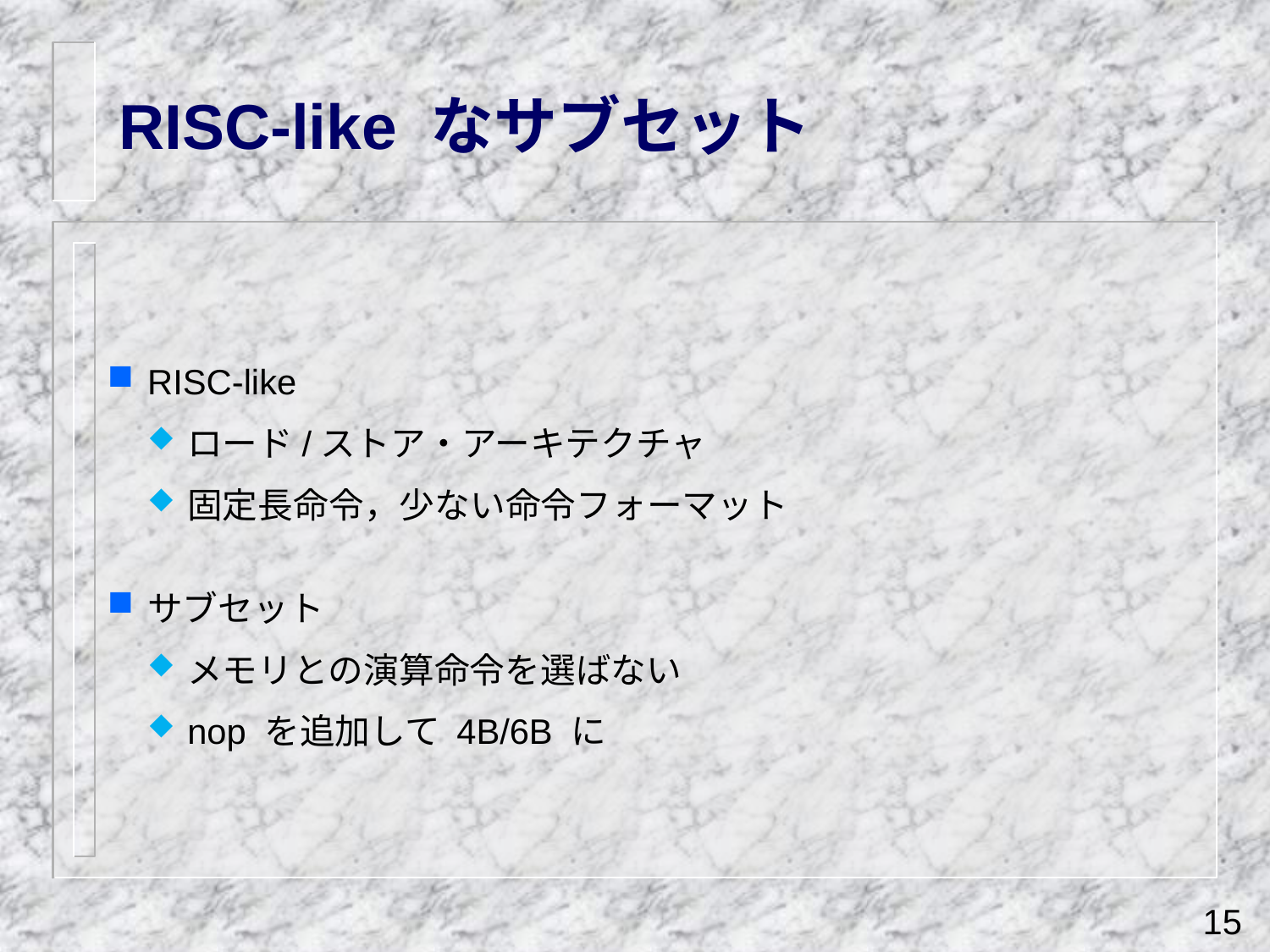

# RISC-like なサブセット
RISC-like
ロード/ストア・アーキテクチャ
固定長命令，少ない命令フォーマット
サブセット
メモリとの演算命令を選ばない
nop を追加して 4B/6B に
15